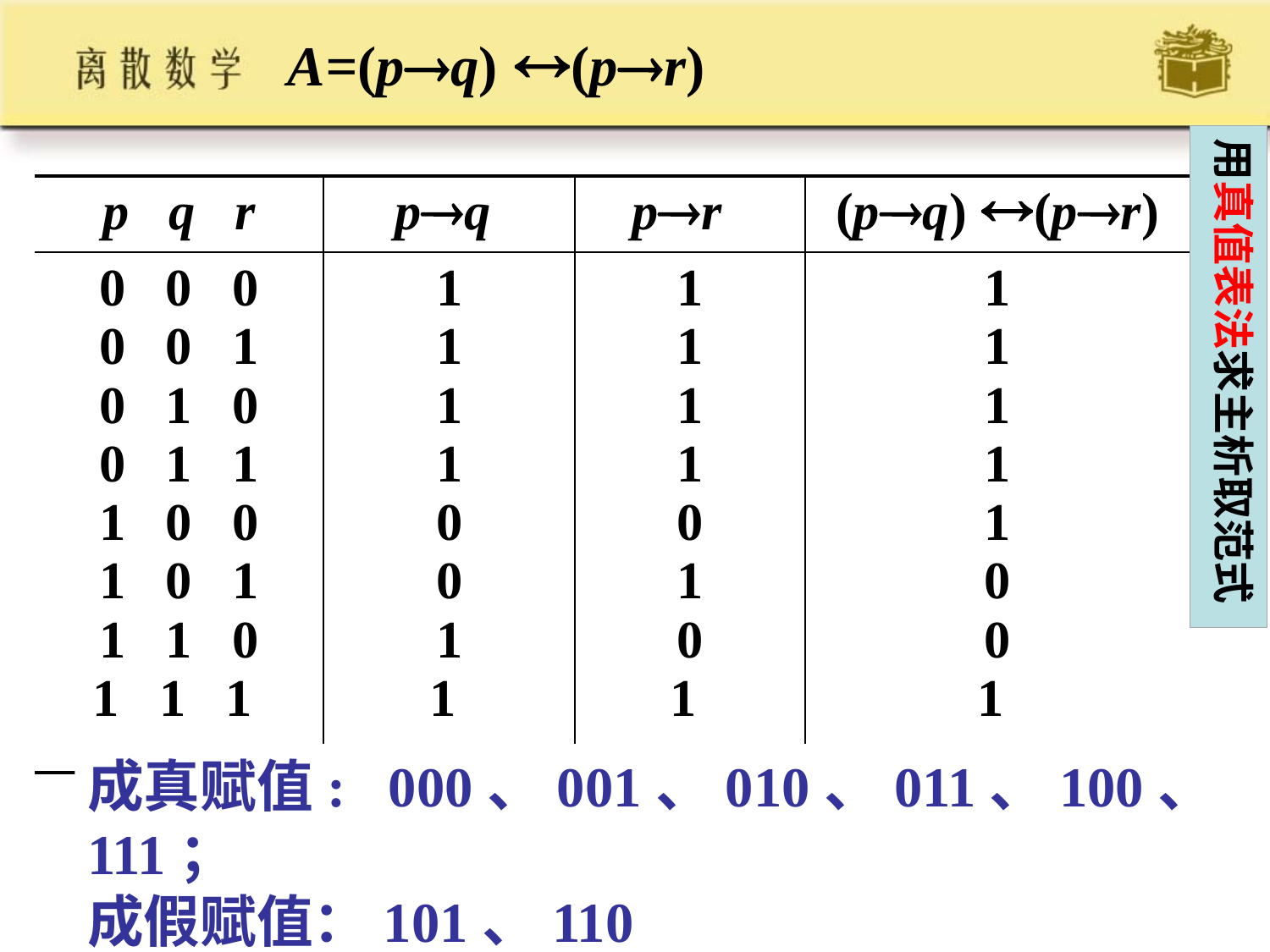

# A=(p→q) ↔(p→r)
用真值表法求主析取范式
| p q r | p→q | p→r | (p→q) ↔(p→r) |
| --- | --- | --- | --- |
| 0 0 0 0 0 1 0 1 0 0 1 1 1 0 0 1 0 1 1 1 0 1 1 1 | 1 1 1 1 0 0 1 1 | 1 1 1 1 0 1 0 1 | 1 1 1 1 1 0 0 1 |
成真赋值:   000、001、010、011、100、111；
成假赋值：101、110
50